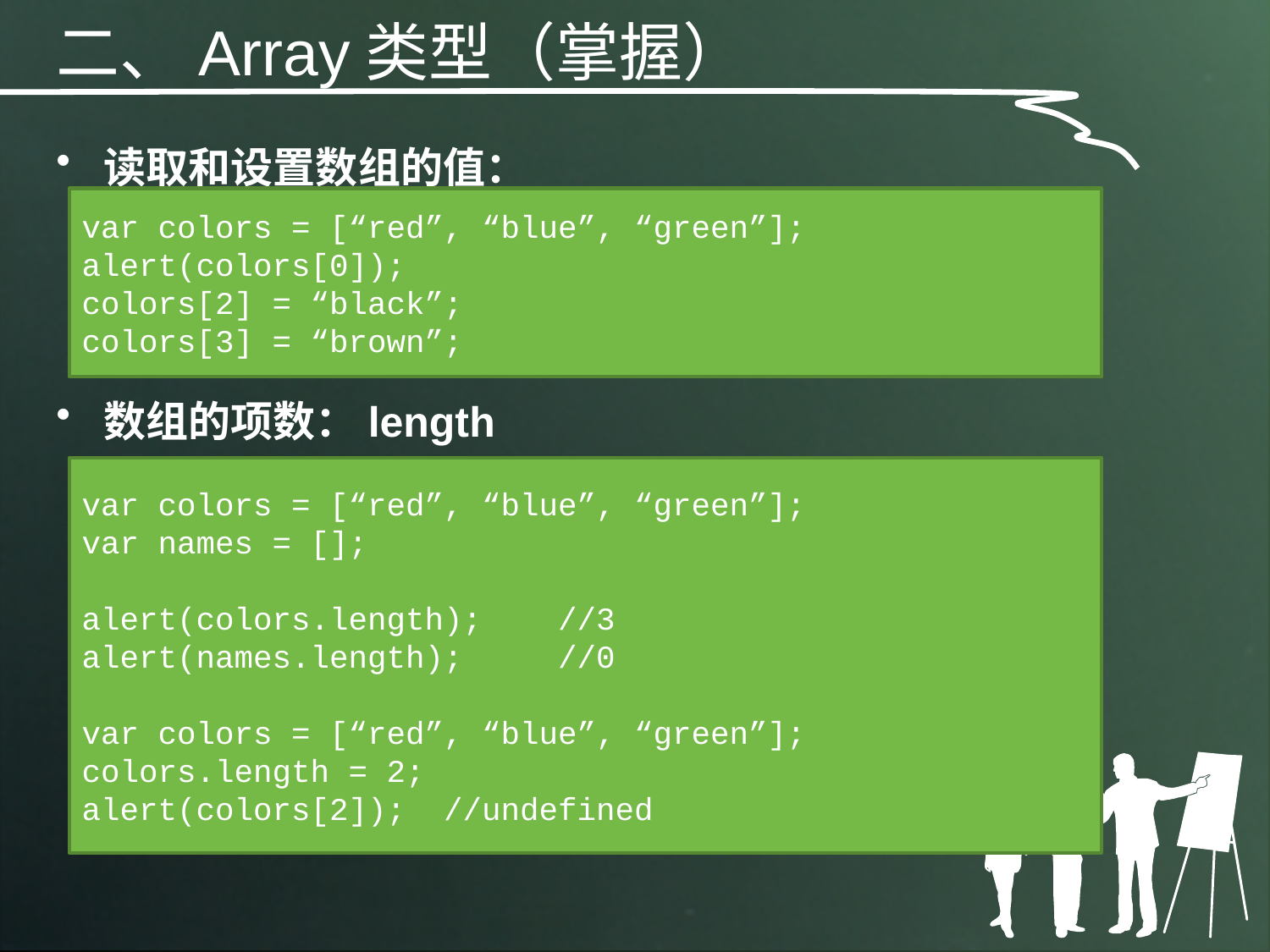

二、Array类型（掌握）

读取和设置数组的值：

数组的项数：length
var colors = [“red”, “blue”, “green”];
alert(colors[0]);
colors[2] = “black”;
colors[3] = “brown”;
var colors = [“red”, “blue”, “green”];
var names = [];

alert(colors.length);    //3
alert(names.length);     //0

var colors = [“red”, “blue”, “green”];
colors.length = 2;
alert(colors[2]);  //undefined